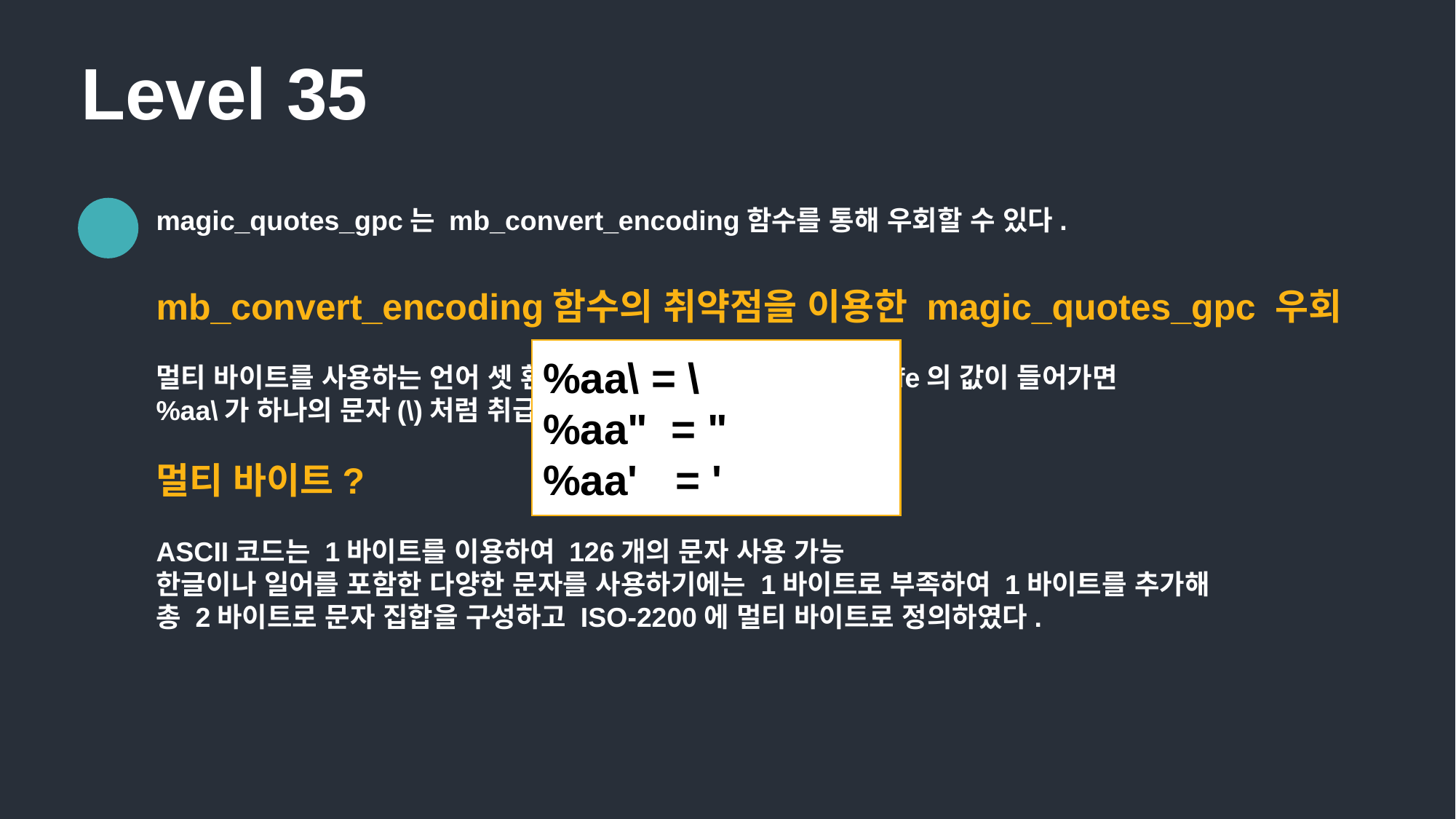

Level 35

magic_quotes_gpc는 mb_convert_encoding함수를 통해 우회할 수 있다.
mb_convert_encoding함수의 취약점을 이용한 magic_quotes_gpc 우회

멀티 바이트를 사용하는 언어 셋 환경에서 백슬래시 앞에 %a1~%fe의 값이 들어가면
%aa\가 하나의 문자(\)처럼 취급된다.
%aa\ = \
%aa"  = "
%aa'	  = '
멀티 바이트?

ASCII코드는 1바이트를 이용하여 126개의 문자 사용 가능
한글이나 일어를 포함한 다양한 문자를 사용하기에는 1바이트로 부족하여 1바이트를 추가해
총 2바이트로 문자 집합을 구성하고 ISO-2200에 멀티 바이트로 정의하였다.